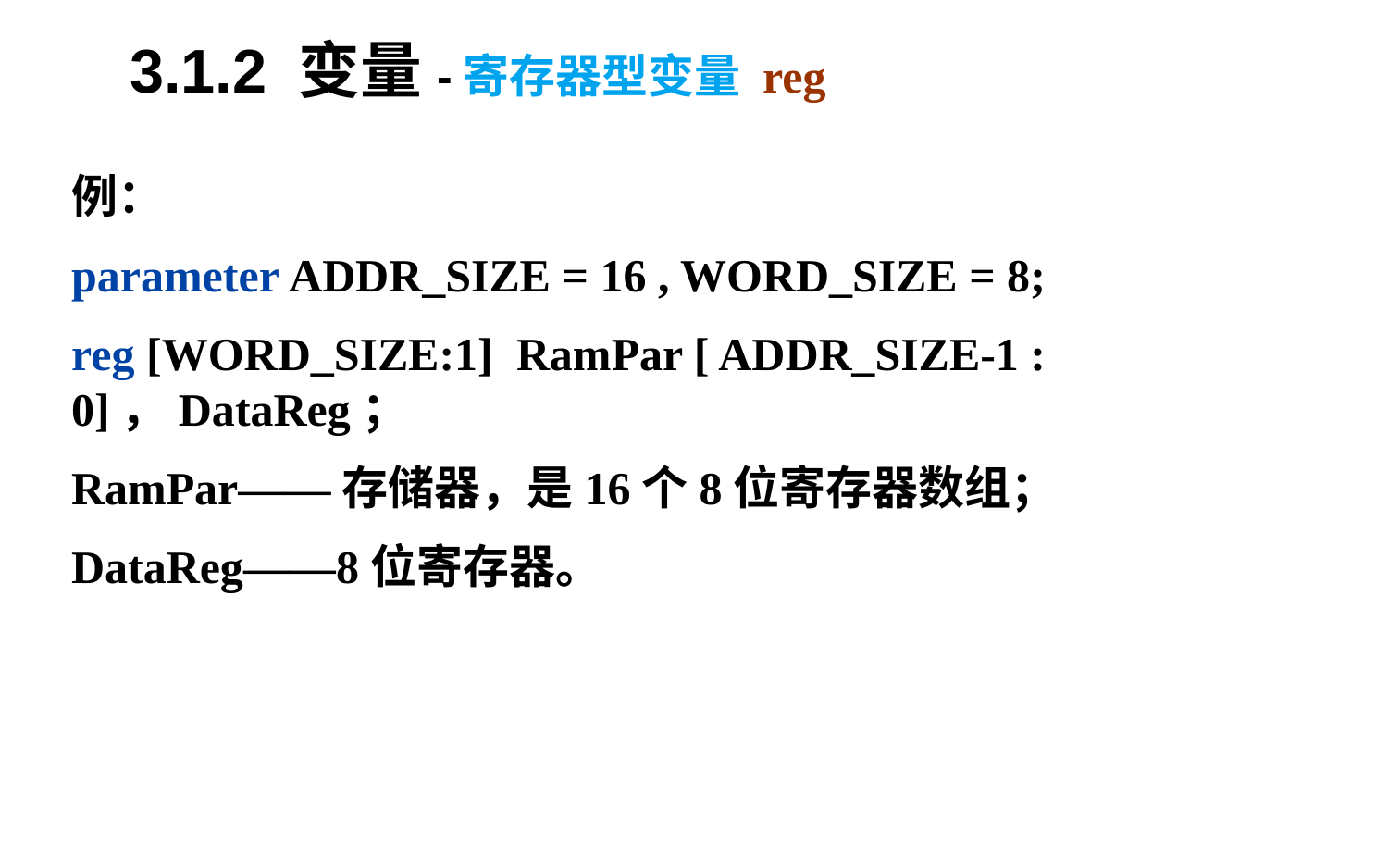

3.1.2 变量-寄存器型变量 reg
例：
parameter ADDR_SIZE = 16 , WORD_SIZE = 8;
reg [WORD_SIZE:1]  RamPar [ ADDR_SIZE-1 : 0]，DataReg；
RamPar——存储器，是16个8位寄存器数组；
DataReg——8位寄存器。